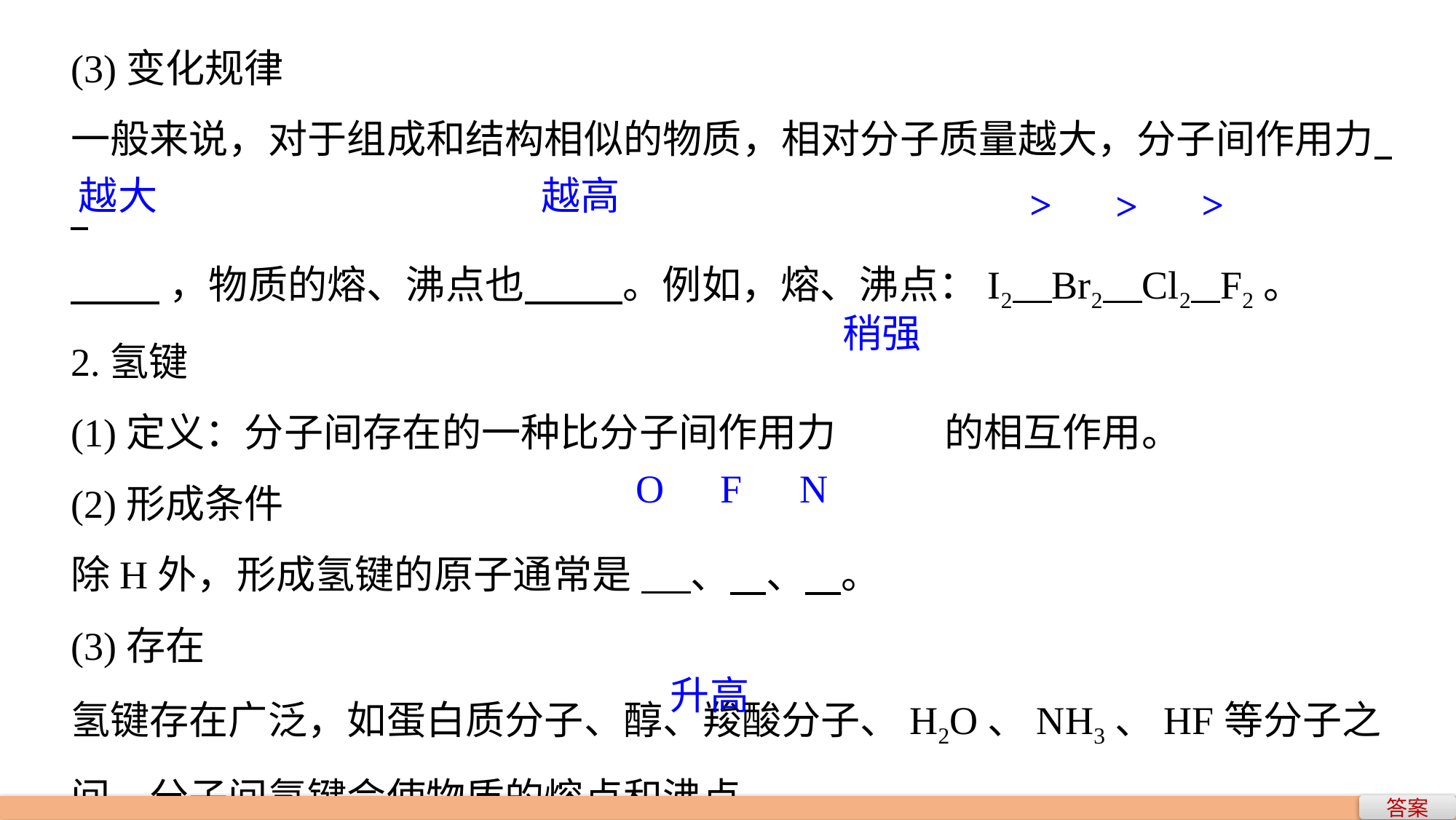

(3)变化规律
一般来说，对于组成和结构相似的物质，相对分子质量越大，分子间作用力
          ，物质的熔、沸点也           。例如，熔、沸点：I2    Br2    Cl2   F2。
2.氢键
(1)定义：分子间存在的一种比分子间作用力	的相互作用。
(2)形成条件
除H外，形成氢键的原子通常是      、    、    。
(3)存在
氢键存在广泛，如蛋白质分子、醇、羧酸分子、H2O、NH3、HF等分子之间。分子间氢键会使物质的熔点和沸点           。
越大
越高
>
>
>
稍强
O
F
N
升高
答案